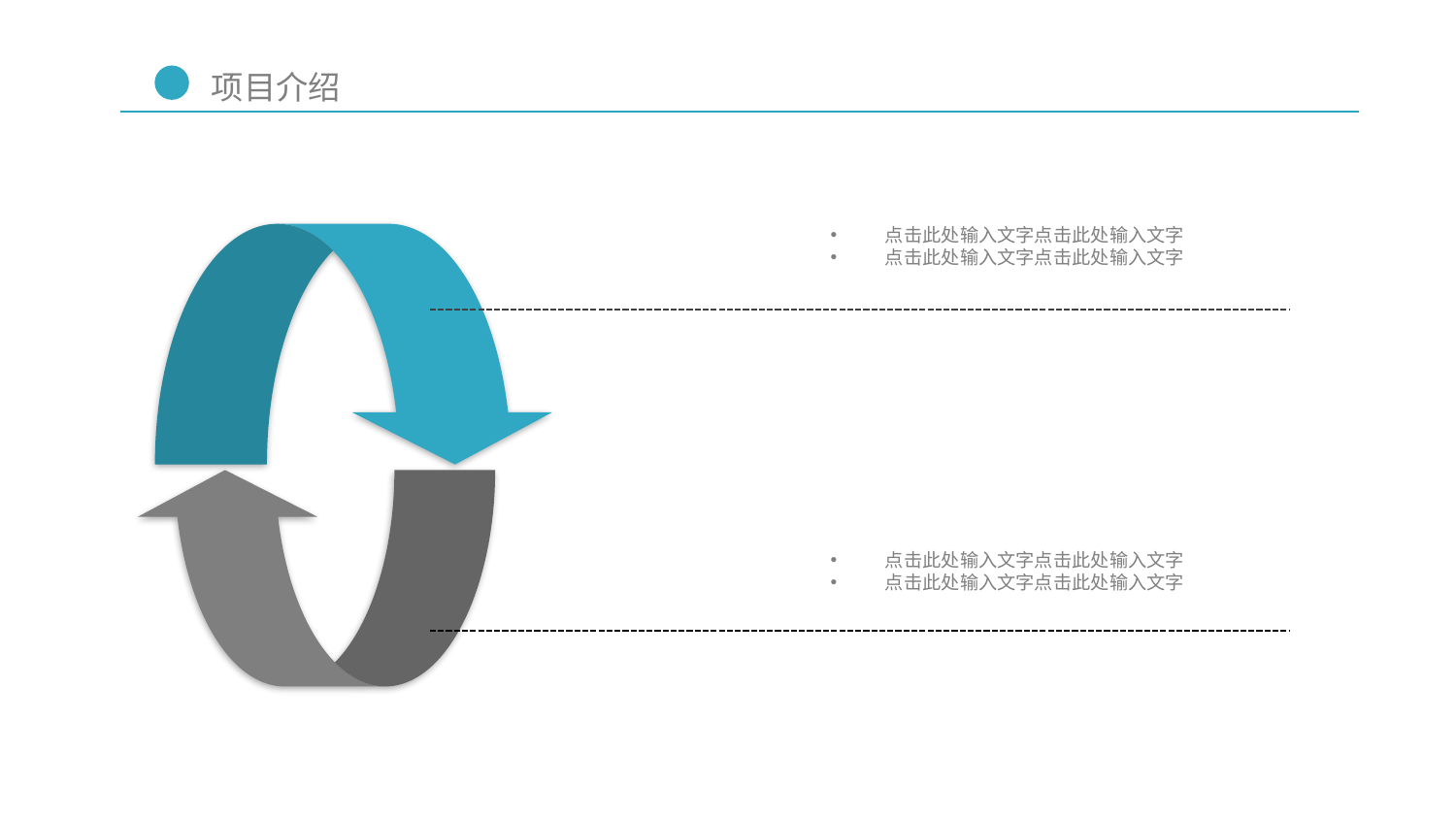

点击此处输入文字点击此处输入文字
点击此处输入文字点击此处输入文字

点击此处输入文字点击此处输入文字
点击此处输入文字点击此处输入文字